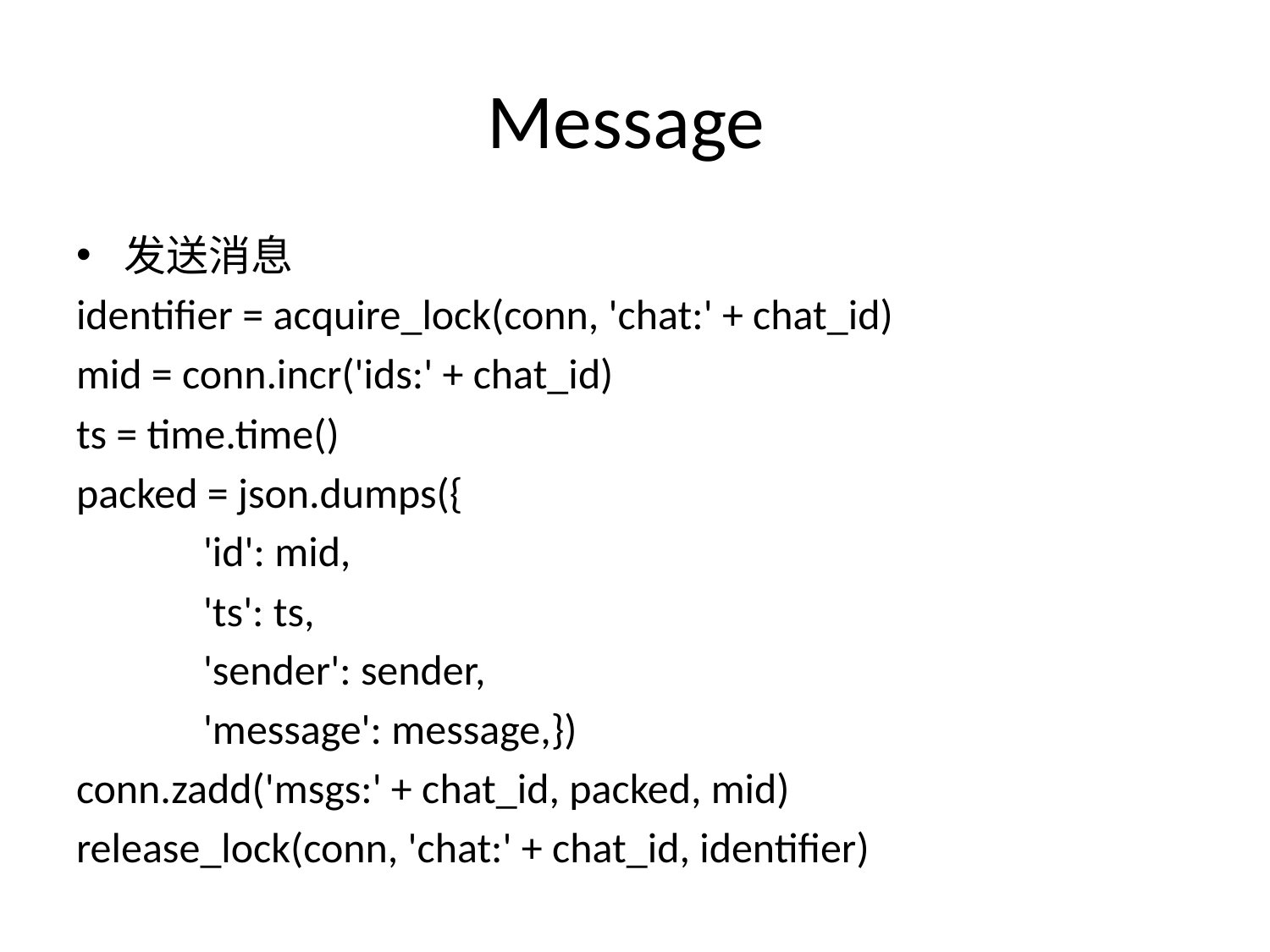

# Message
发送消息
identifier = acquire_lock(conn, 'chat:' + chat_id)
mid = conn.incr('ids:' + chat_id)
ts = time.time()
packed = json.dumps({
	'id': mid,
	'ts': ts,
	'sender': sender,
	'message': message,})
conn.zadd('msgs:' + chat_id, packed, mid)
release_lock(conn, 'chat:' + chat_id, identifier)